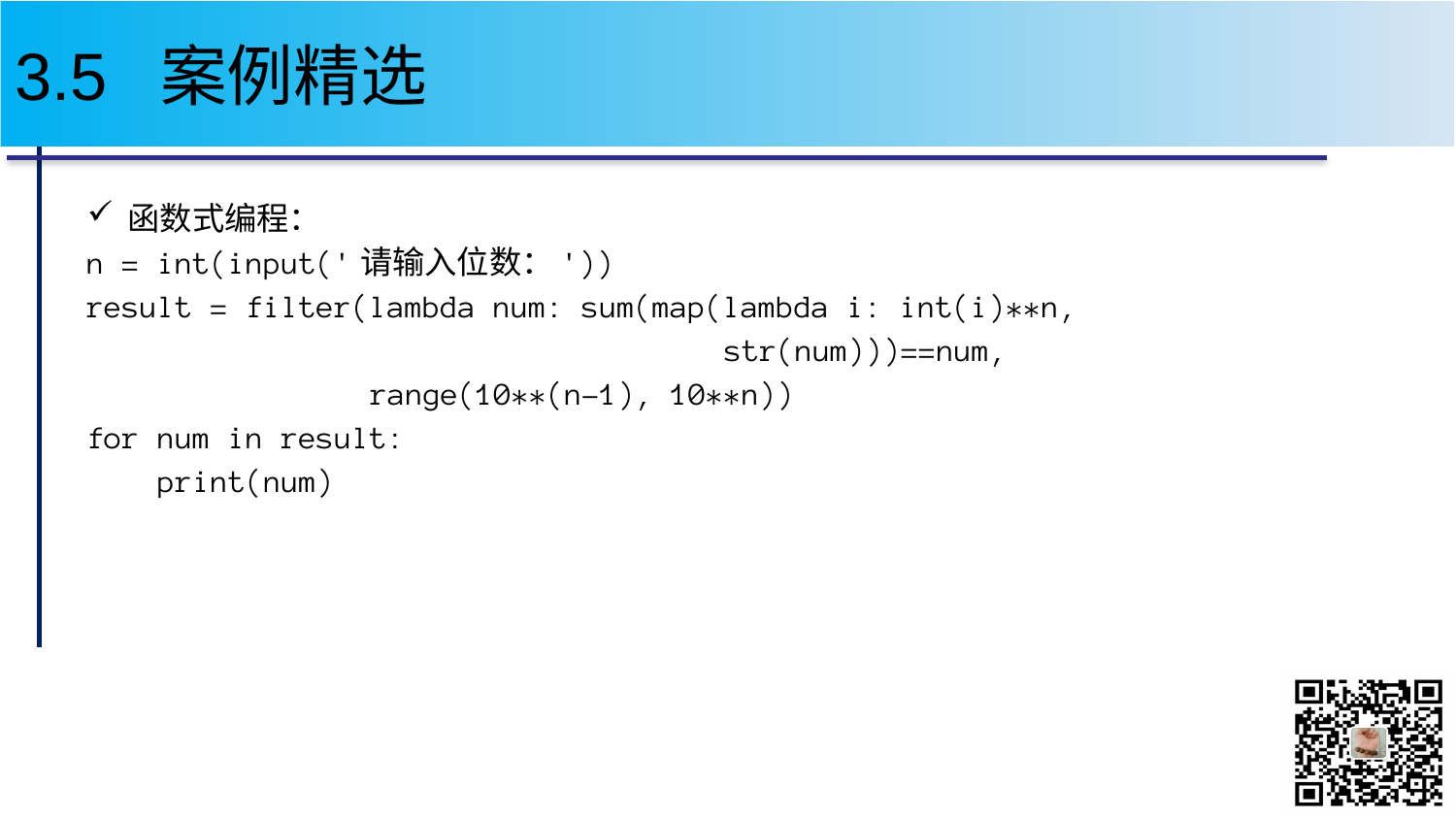

# 3.5  案例精选
函数式编程：
n = int(input('请输入位数：'))
result = filter(lambda num: sum(map(lambda i: int(i)**n,
                                    str(num)))==num,
                range(10**(n-1), 10**n))
for num in result:
    print(num)